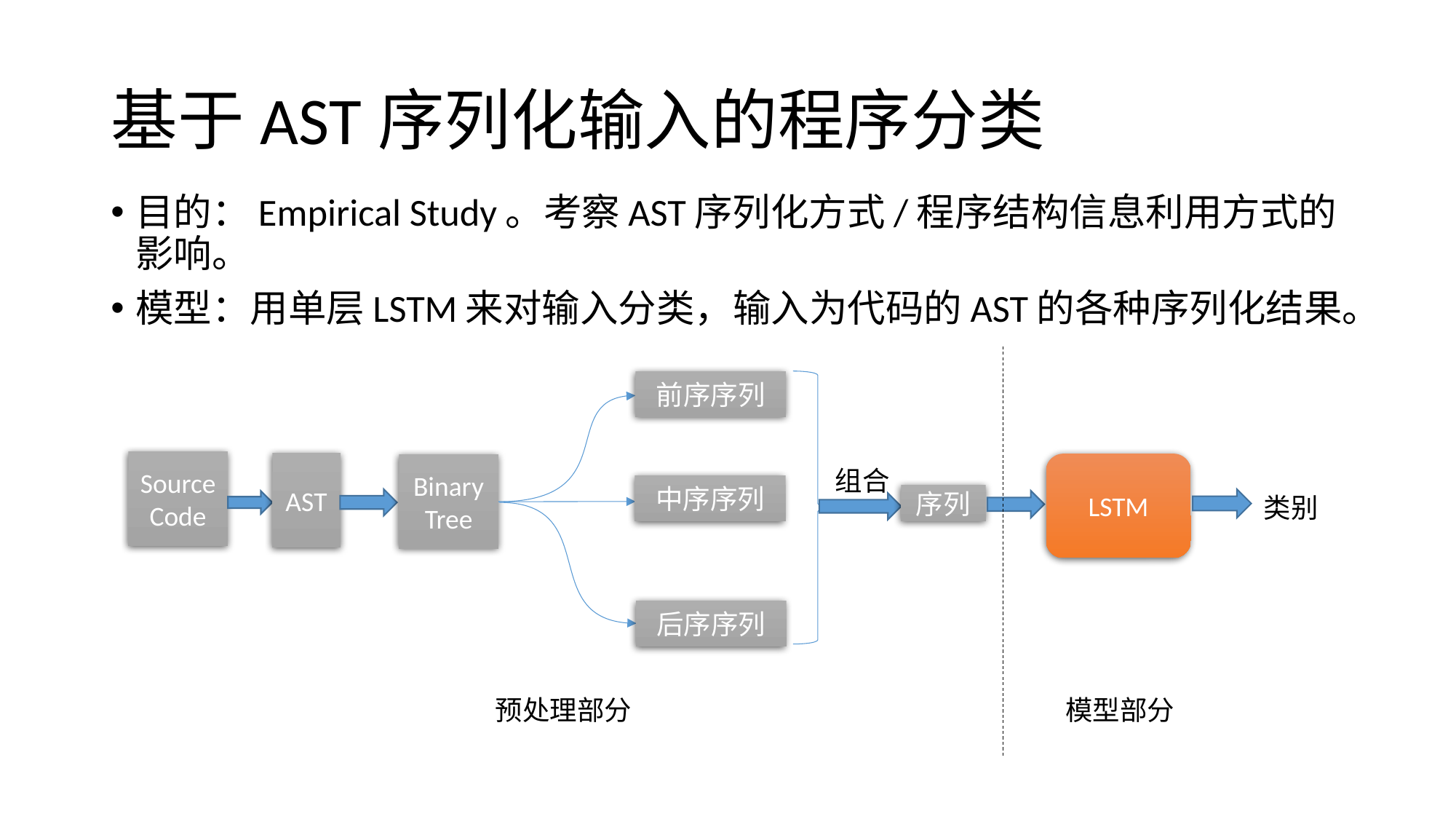

# 基于AST序列化输入的程序分类
目的：Empirical Study。考察AST序列化方式/程序结构信息利用方式的影响。
模型：用单层LSTM来对输入分类，输入为代码的AST的各种序列化结果。
前序序列

Source Code
AST
LSTM
Binary Tree
组合
中序序列
序列
类别

后序序列
预处理部分
模型部分